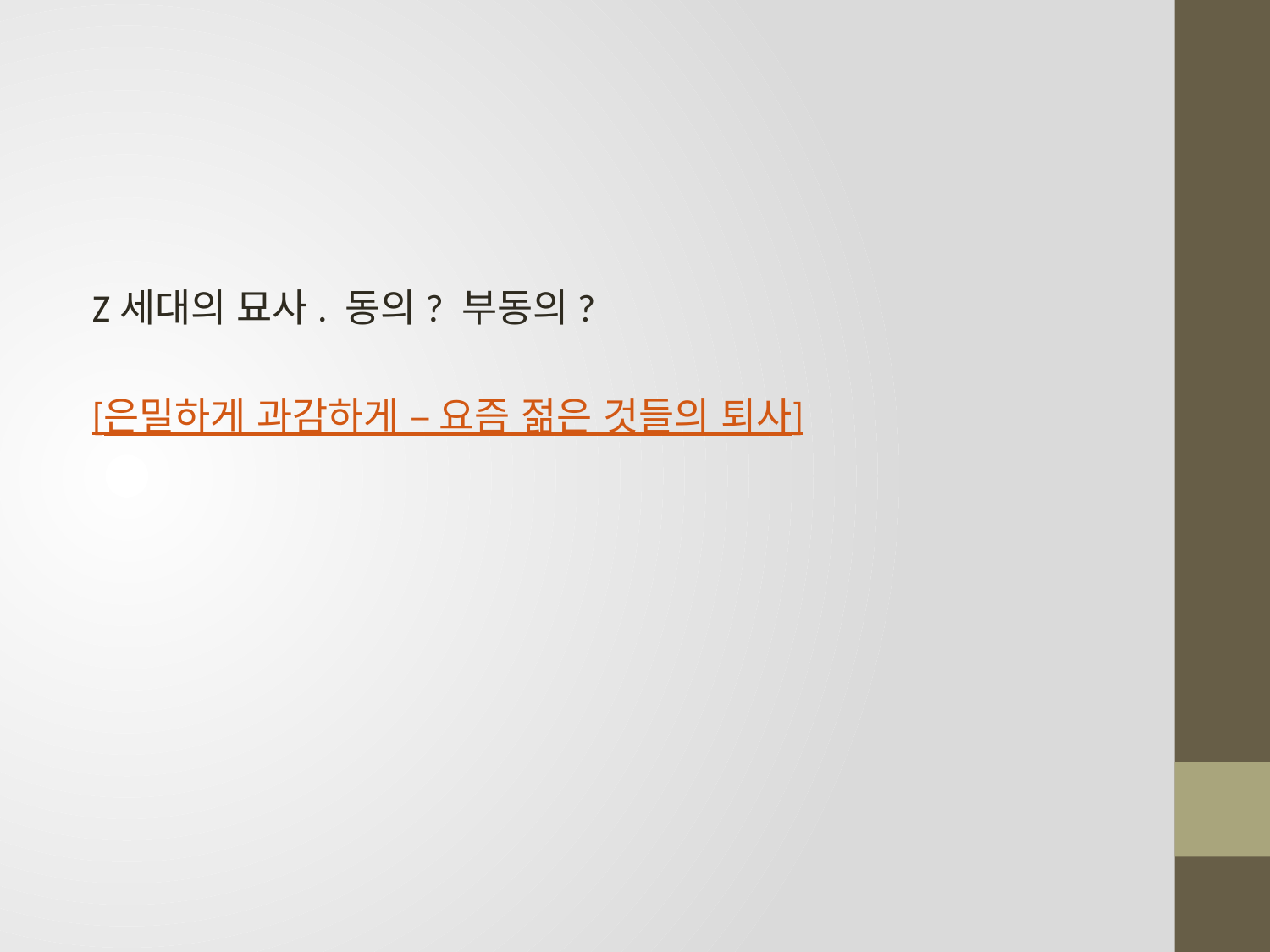

#

Z세대의 묘사. 동의? 부동의?

[은밀하게 과감하게 – 요즘 젊은 것들의 퇴사]